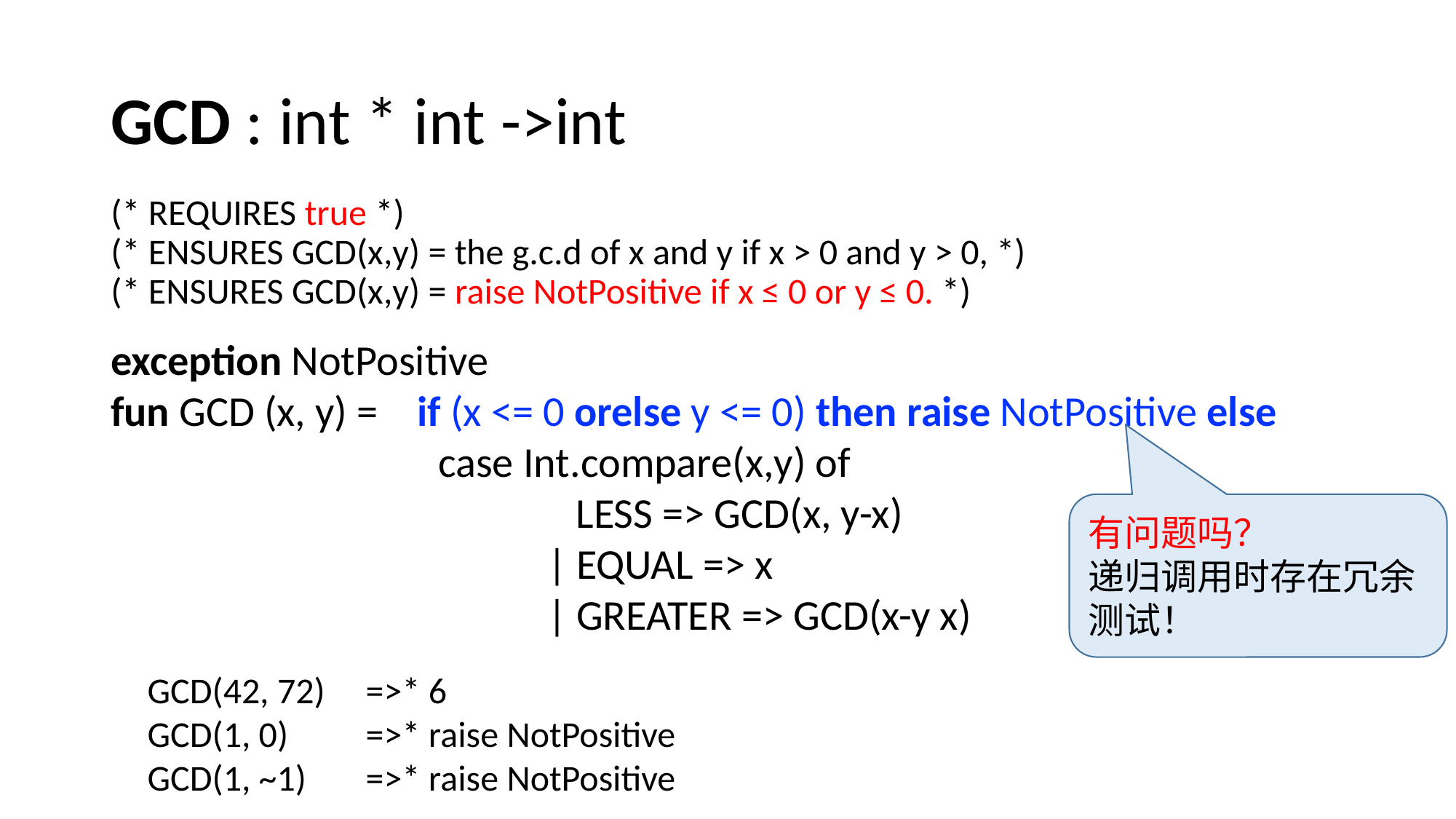

# GCD : int * int ->int
(* REQUIRES true *)
(* ENSURES GCD(x,y) = the g.c.d of x and y if x > 0 and y > 0, *)
(* ENSURES GCD(x,y) = raise NotPositive if x ≤ 0 or y ≤ 0. *)
exception NotPositive
fun GCD (x, y) =    if (x <= 0 orelse y <= 0) then raise NotPositive else
			case Int.compare(x,y) of
				   LESS => GCD(x, y-x)
				| EQUAL => x
				| GREATER => GCD(x-y x)
有问题吗？
递归调用时存在冗余测试！
GCD(42, 72) 	=>* 6
GCD(1, 0) 	=>* raise NotPositive
GCD(1, ~1)	=>* raise NotPositive